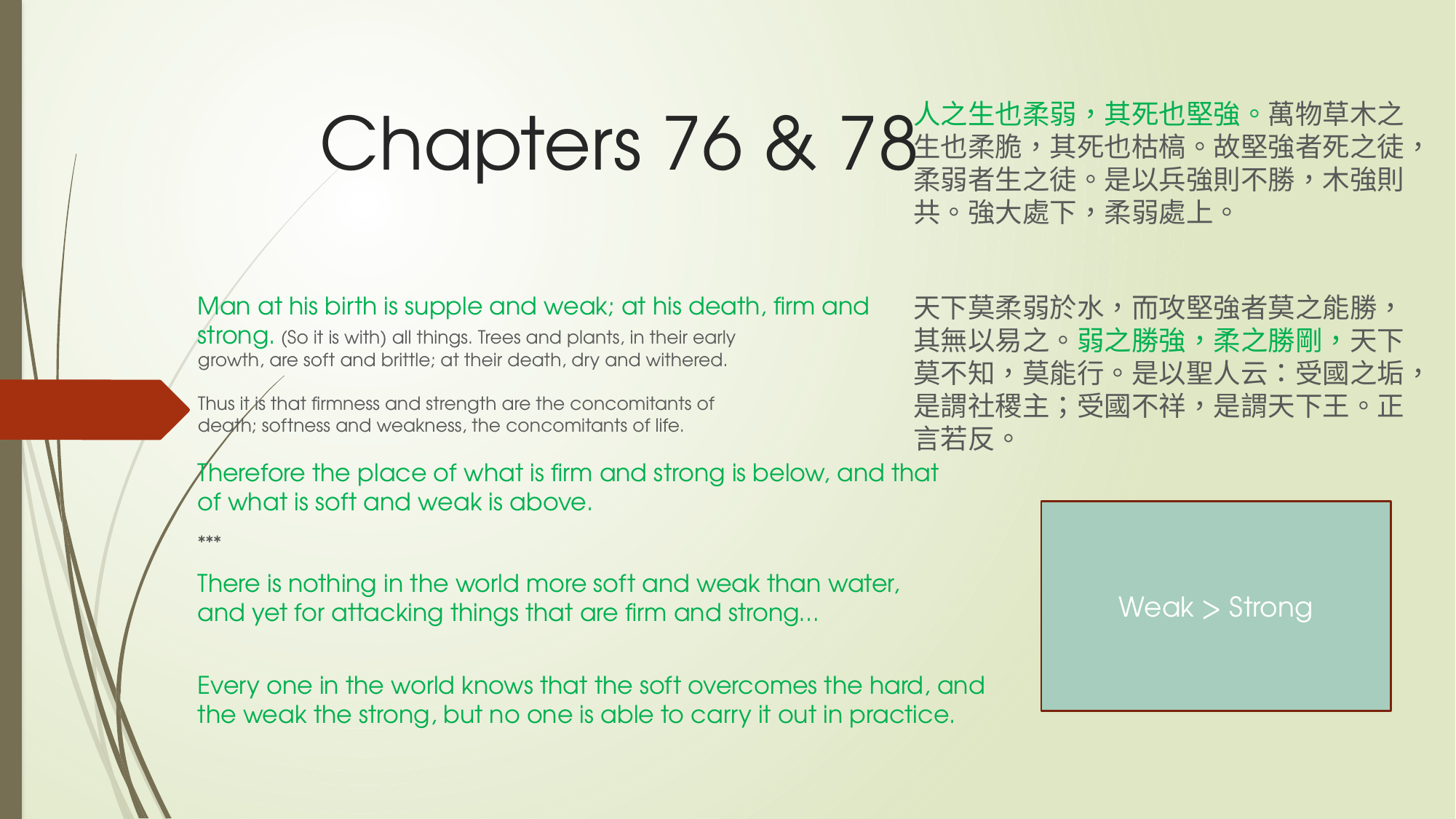

人之生也柔弱，其死也堅強。萬物草木之生也柔脆，其死也枯槁。故堅強者死之徒，柔弱者生之徒。是以兵強則不勝，木強則共。強大處下，柔弱處上。

天下莫柔弱於水，而攻堅強者莫之能勝，其無以易之。弱之勝強，柔之勝剛，天下莫不知，莫能行。是以聖人云：受國之垢，是謂社稷主；受國不祥，是謂天下王。正言若反。
# Chapters 76 & 78
Man at his birth is supple and weak; at his death, firm and
strong. (So it is with) all things. Trees and plants, in their early
growth, are soft and brittle; at their death, dry and withered.
Thus it is that firmness and strength are the concomitants of
death; softness and weakness, the concomitants of life.
Therefore the place of what is firm and strong is below, and that
of what is soft and weak is above.
***
There is nothing in the world more soft and weak than water,
and yet for attacking things that are firm and strong…
Every one in the world knows that the soft overcomes the hard, and
the weak the strong, but no one is able to carry it out in practice.
Weak > Strong